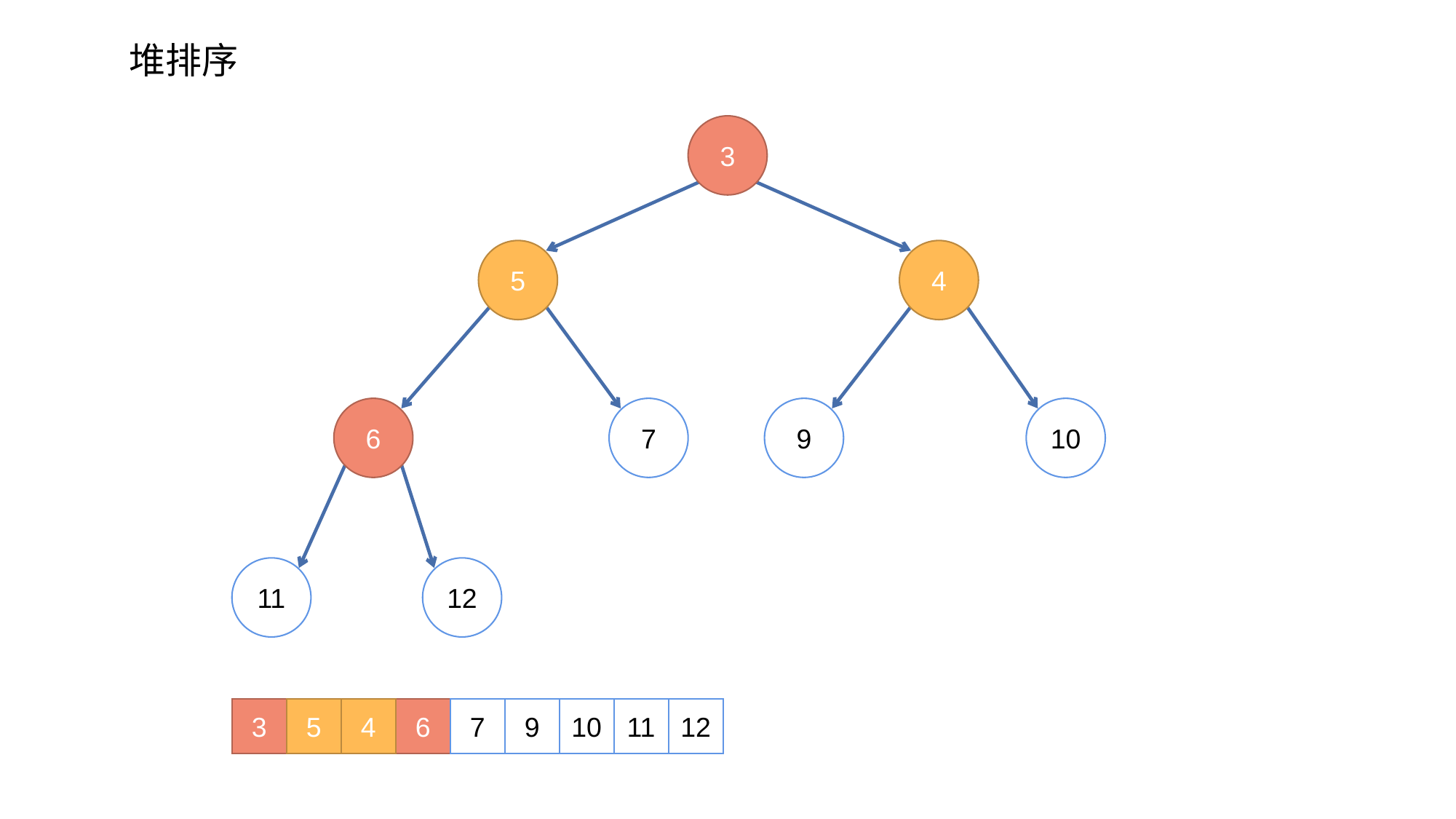

堆排序
3
5
4
6
7
9
10
11
12
3
5
4
6
7
9
10
11
12